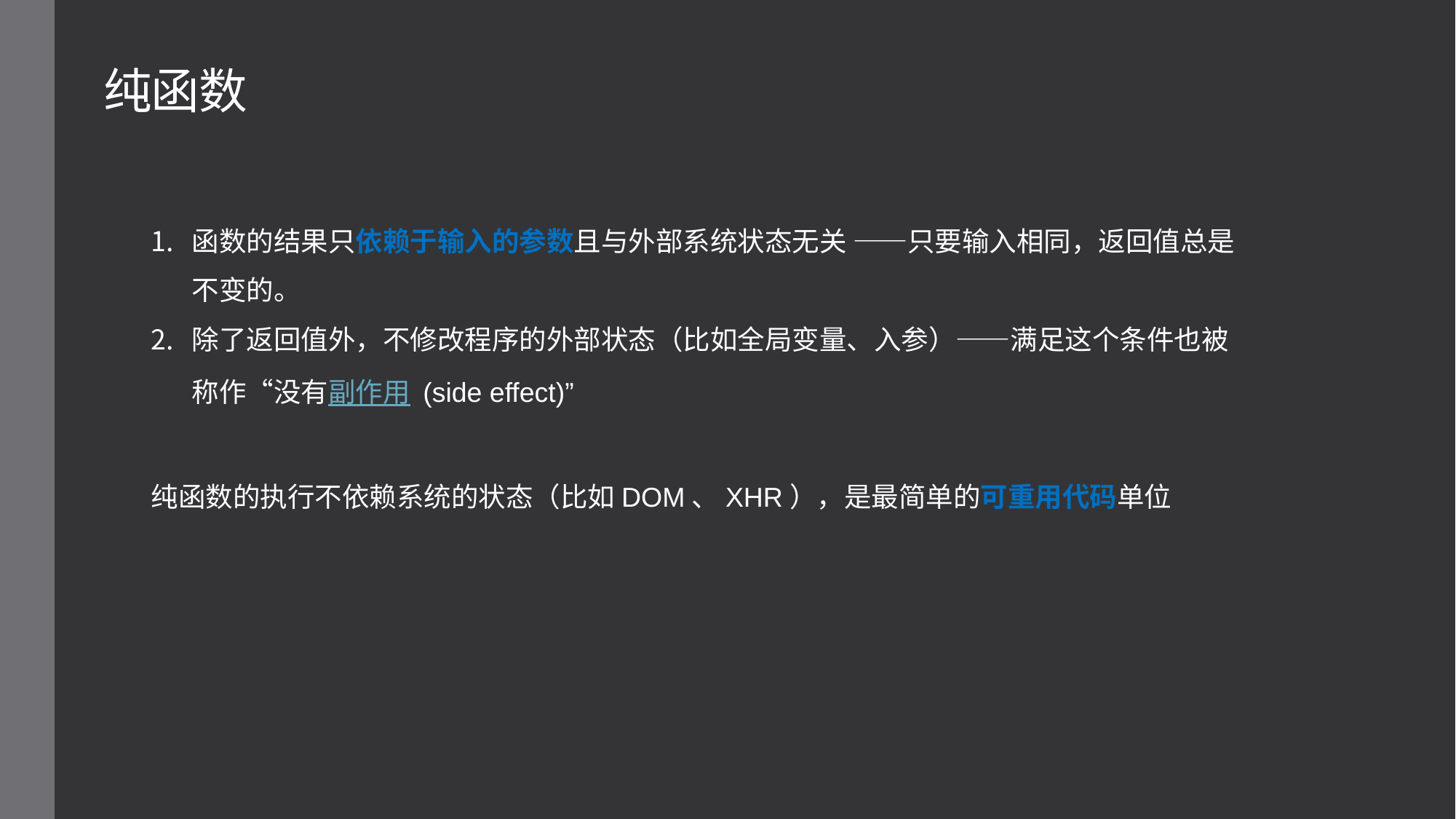

# 纯函数
函数的结果只依赖于输入的参数且与外部系统状态无关 ——只要输入相同，返回值总是不变的。
除了返回值外，不修改程序的外部状态（比如全局变量、入参）——满足这个条件也被称作“没有副作用 (side effect)”

纯函数的执行不依赖系统的状态（比如DOM、XHR），是最简单的可重用代码单位